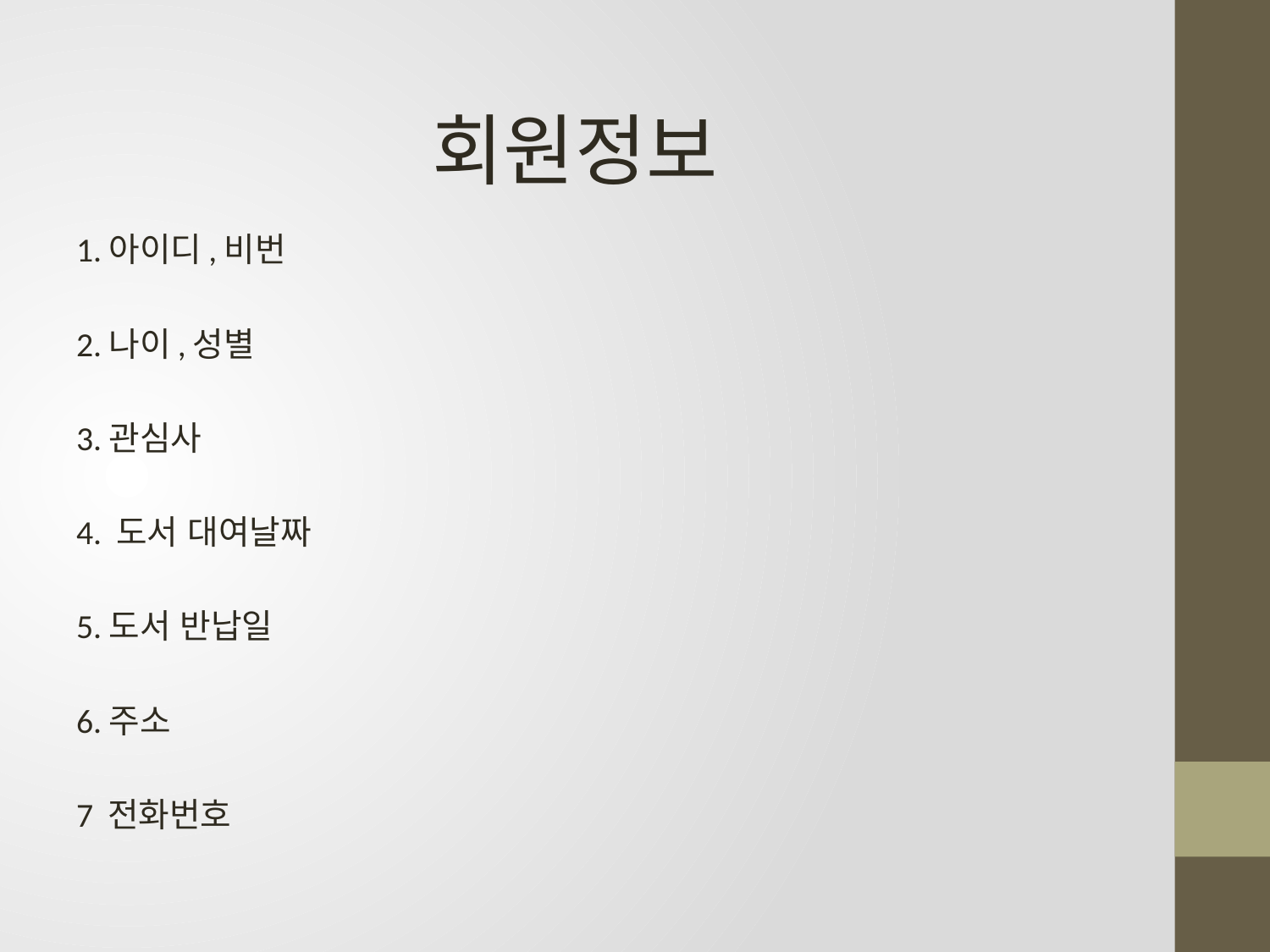

회원정보
1.아이디,비번

2.나이,성별

3.관심사

4. 도서 대여날짜

5.도서 반납일

6.주소

7 전화번호